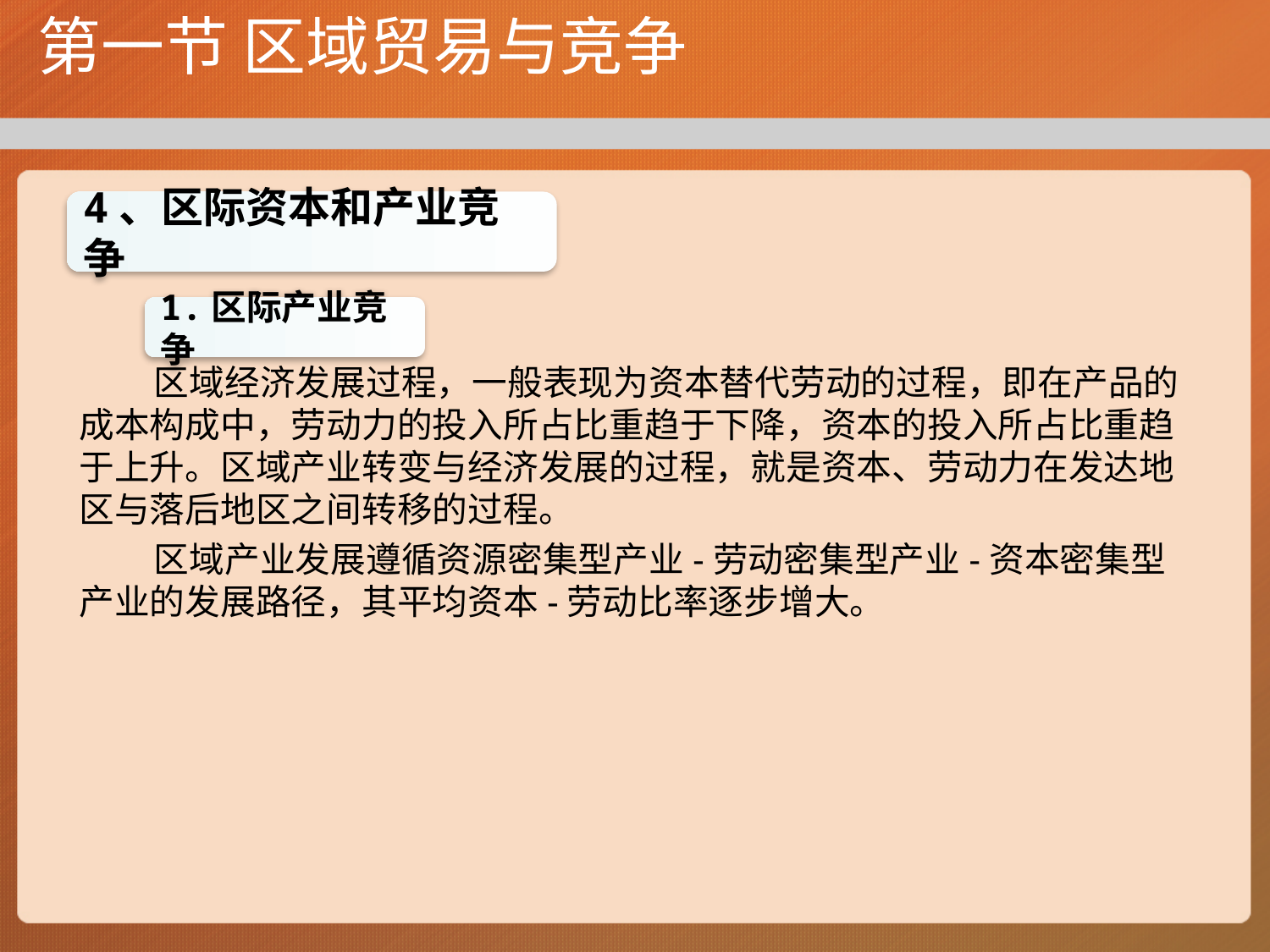

# 第一节 区域贸易与竞争
4、区际资本和产业竞争

区域经济发展过程，一般表现为资本替代劳动的过程，即在产品的成本构成中，劳动力的投入所占比重趋于下降，资本的投入所占比重趋于上升。区域产业转变与经济发展的过程，就是资本、劳动力在发达地区与落后地区之间转移的过程。
区域产业发展遵循资源密集型产业-劳动密集型产业-资本密集型产业的发展路径，其平均资本-劳动比率逐步增大。

1.区际产业竞争